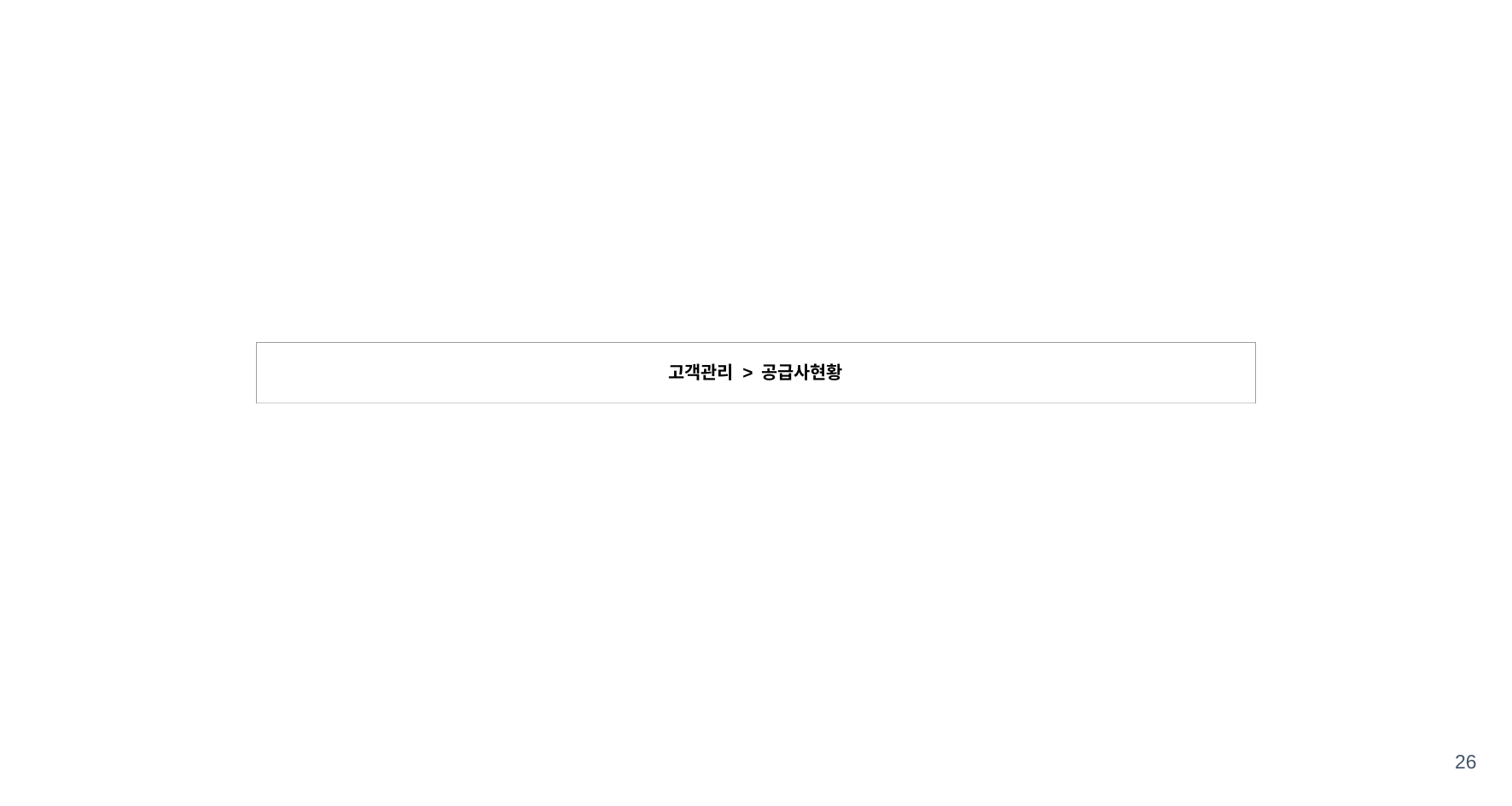

| 고객관리 > 공급사현황 |
| --- |
26